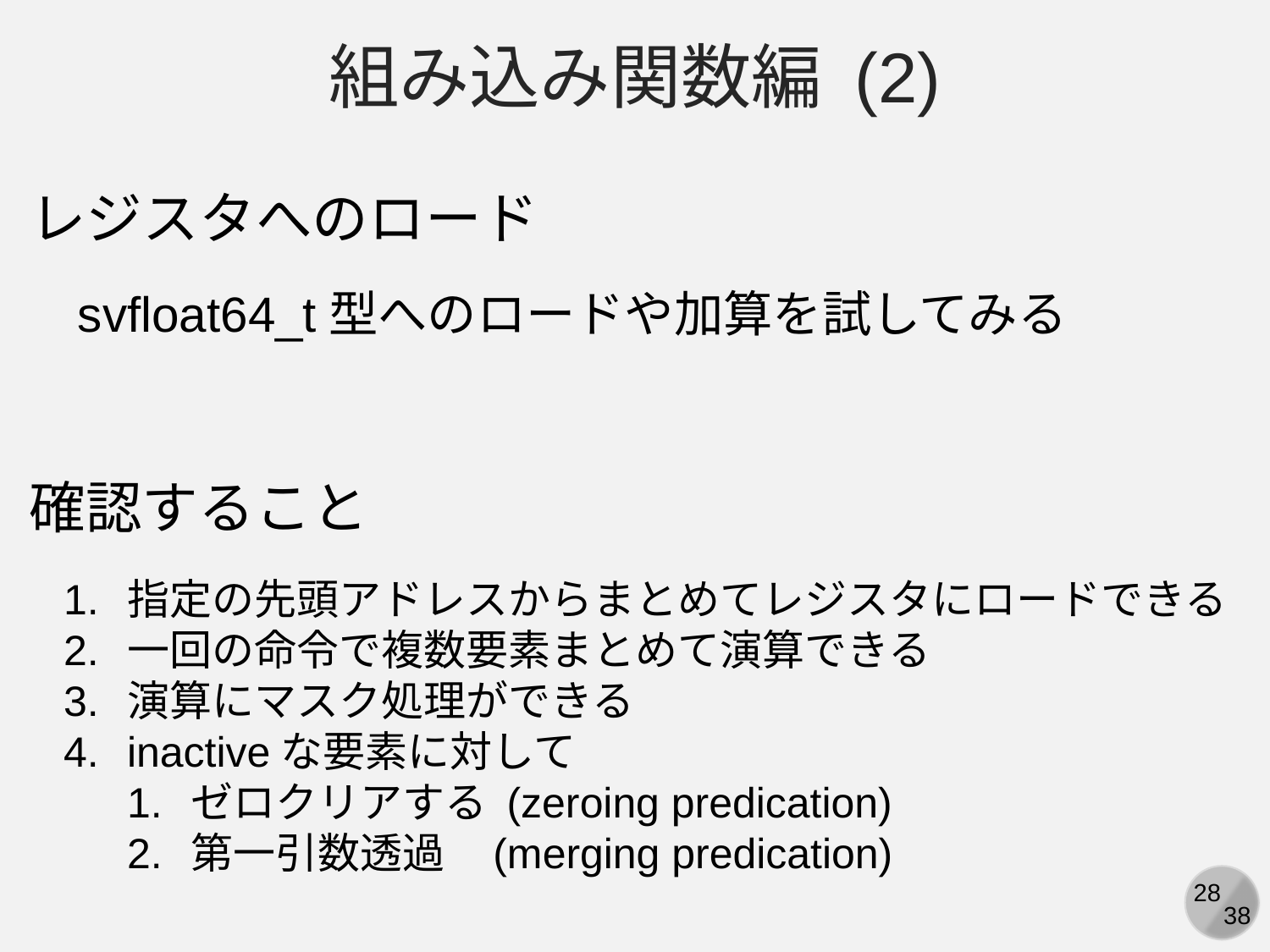

組み込み関数編 (2)
レジスタへのロード
svfloat64_t型へのロードや加算を試してみる
確認すること
指定の先頭アドレスからまとめてレジスタにロードできる
一回の命令で複数要素まとめて演算できる
演算にマスク処理ができる
inactiveな要素に対して
ゼロクリアする (zeroing predication)
第一引数透過    (merging predication)